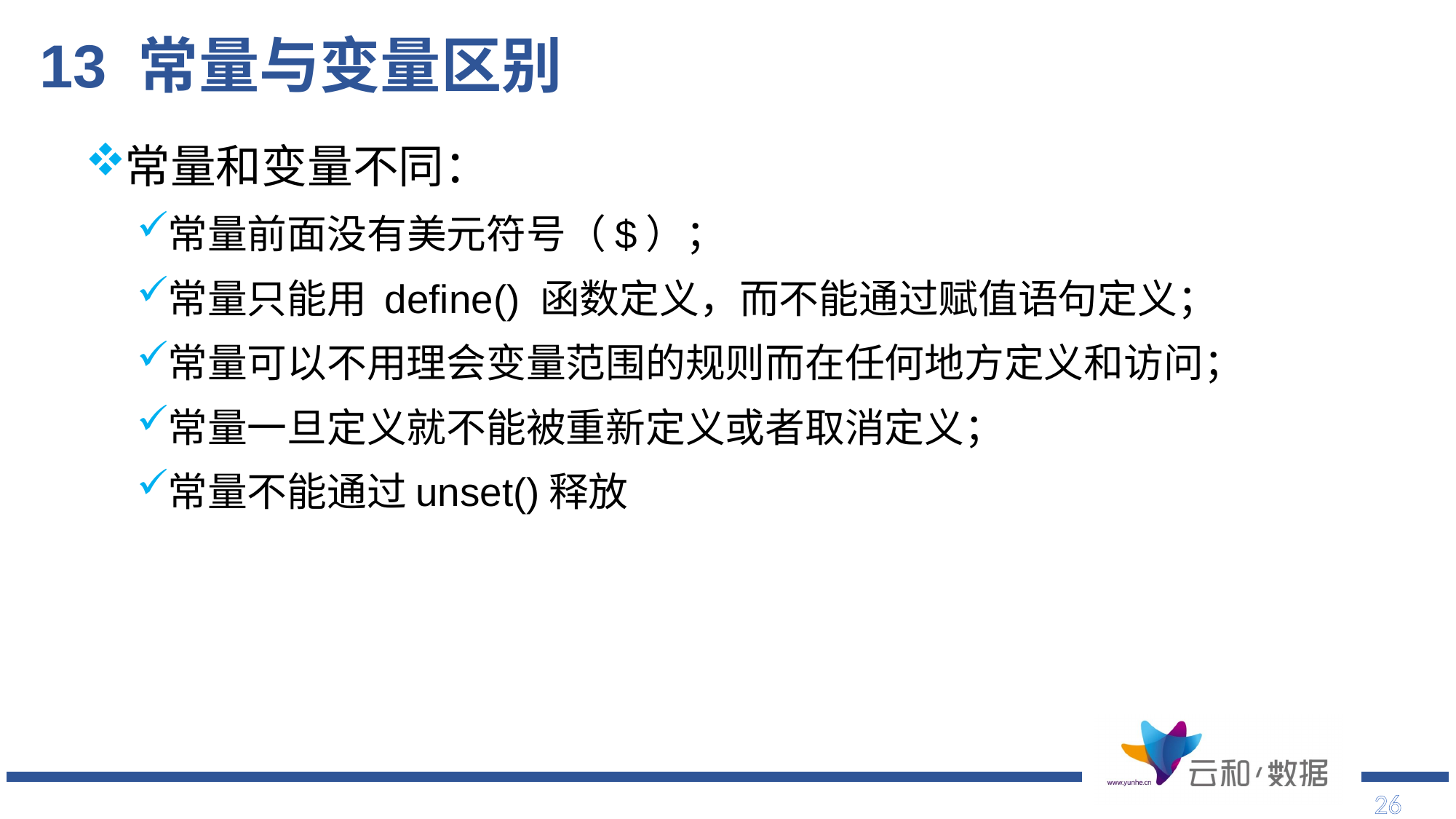

# 13 常量与变量区别
常量和变量不同：
常量前面没有美元符号（$）；
常量只能用 define() 函数定义，而不能通过赋值语句定义；
常量可以不用理会变量范围的规则而在任何地方定义和访问；
常量一旦定义就不能被重新定义或者取消定义；
常量不能通过unset()释放